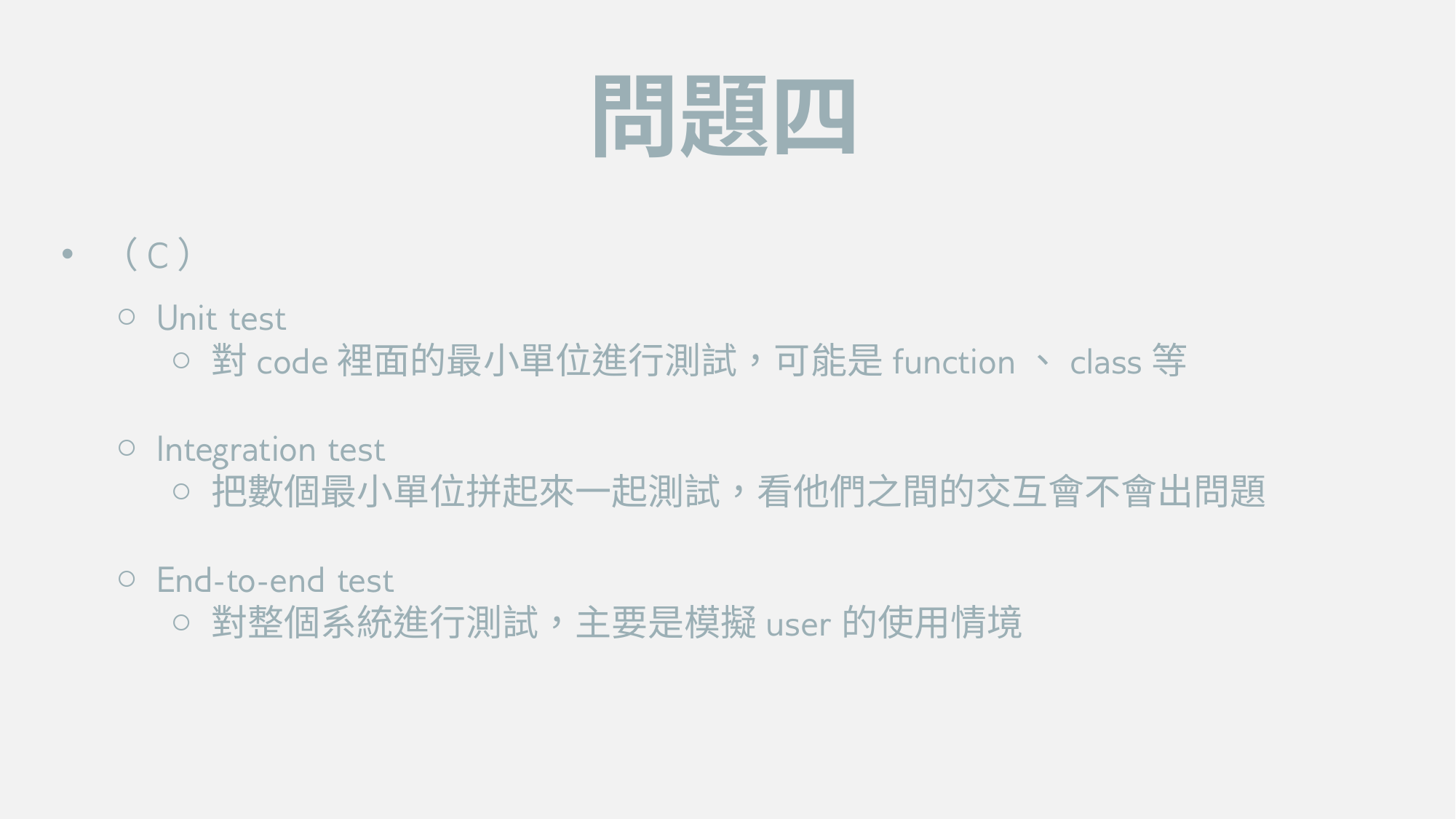

問題四
（C）
Unit test
對code裡面的最小單位進行測試，可能是function、class等

Integration test
把數個最小單位拼起來一起測試，看他們之間的交互會不會出問題

End-to-end test
對整個系統進行測試，主要是模擬user的使用情境